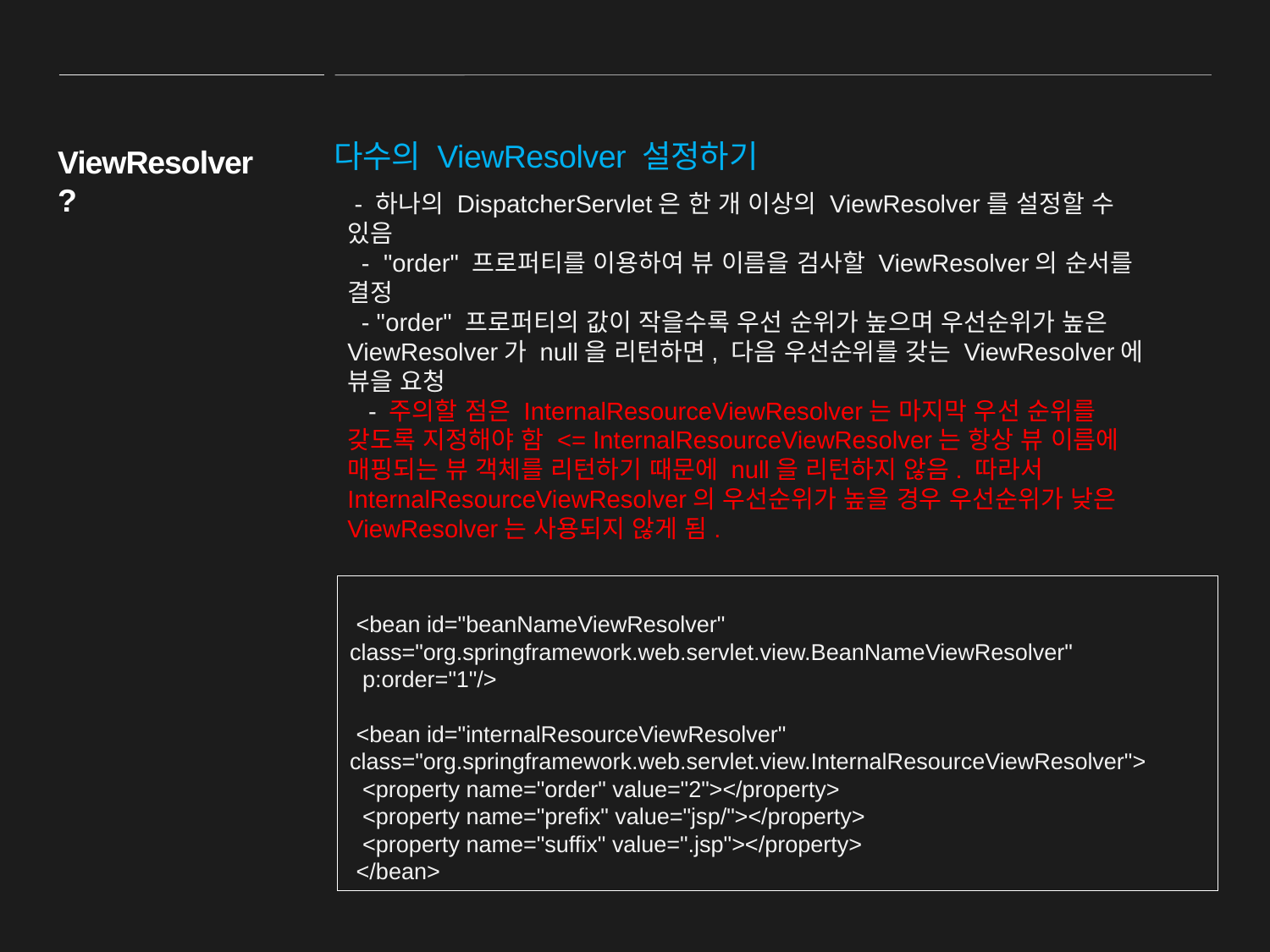

다수의 ViewResolver 설정하기
ViewResolver?
 - 하나의 DispatcherServlet은 한 개 이상의 ViewResolver를 설정할 수 있음
  -  "order" 프로퍼티를 이용하여 뷰 이름을 검사할 ViewResolver의 순서를 결정
  - "order" 프로퍼티의 값이 작을수록 우선 순위가 높으며 우선순위가 높은 ViewResolver가 null을 리턴하면, 다음 우선순위를 갖는 ViewResolver에 뷰을 요청
   - 주의할 점은 InternalResourceViewResolver는 마지막 우선 순위를 갖도록 지정해야 함 <= InternalResourceViewResolver는 항상 뷰 이름에 매핑되는 뷰 객체를 리턴하기 때문에 null을 리턴하지 않음. 따라서 InternalResourceViewResolver의 우선순위가 높을 경우 우선순위가 낮은 ViewResolver는 사용되지 않게 됨.

 <bean id="beanNameViewResolver" class="org.springframework.web.servlet.view.BeanNameViewResolver"
  p:order="1"/>

 <bean id="internalResourceViewResolver" class="org.springframework.web.servlet.view.InternalResourceViewResolver">
  <property name="order" value="2"></property>
  <property name="prefix" value="jsp/"></property>
  <property name="suffix" value=".jsp"></property>
 </bean>